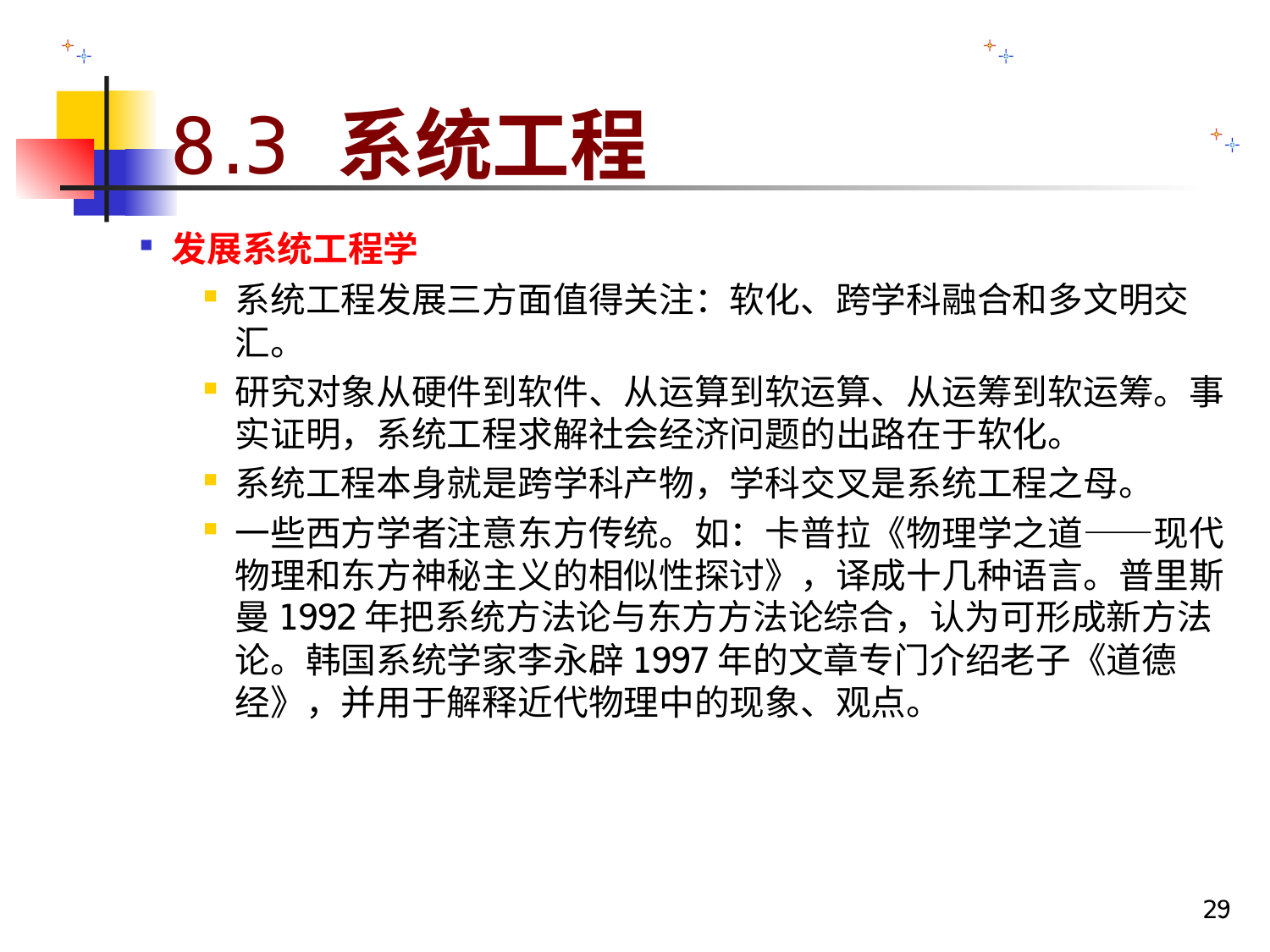

# 8.3 系统工程
发展系统工程学
系统工程发展三方面值得关注：软化、跨学科融合和多文明交汇。
研究对象从硬件到软件、从运算到软运算、从运筹到软运筹。事实证明，系统工程求解社会经济问题的出路在于软化。
系统工程本身就是跨学科产物，学科交叉是系统工程之母。
一些西方学者注意东方传统。如：卡普拉《物理学之道——现代物理和东方神秘主义的相似性探讨》，译成十几种语言。普里斯曼1992年把系统方法论与东方方法论综合，认为可形成新方法论。韩国系统学家李永辟1997年的文章专门介绍老子《道德经》，并用于解释近代物理中的现象、观点。
29